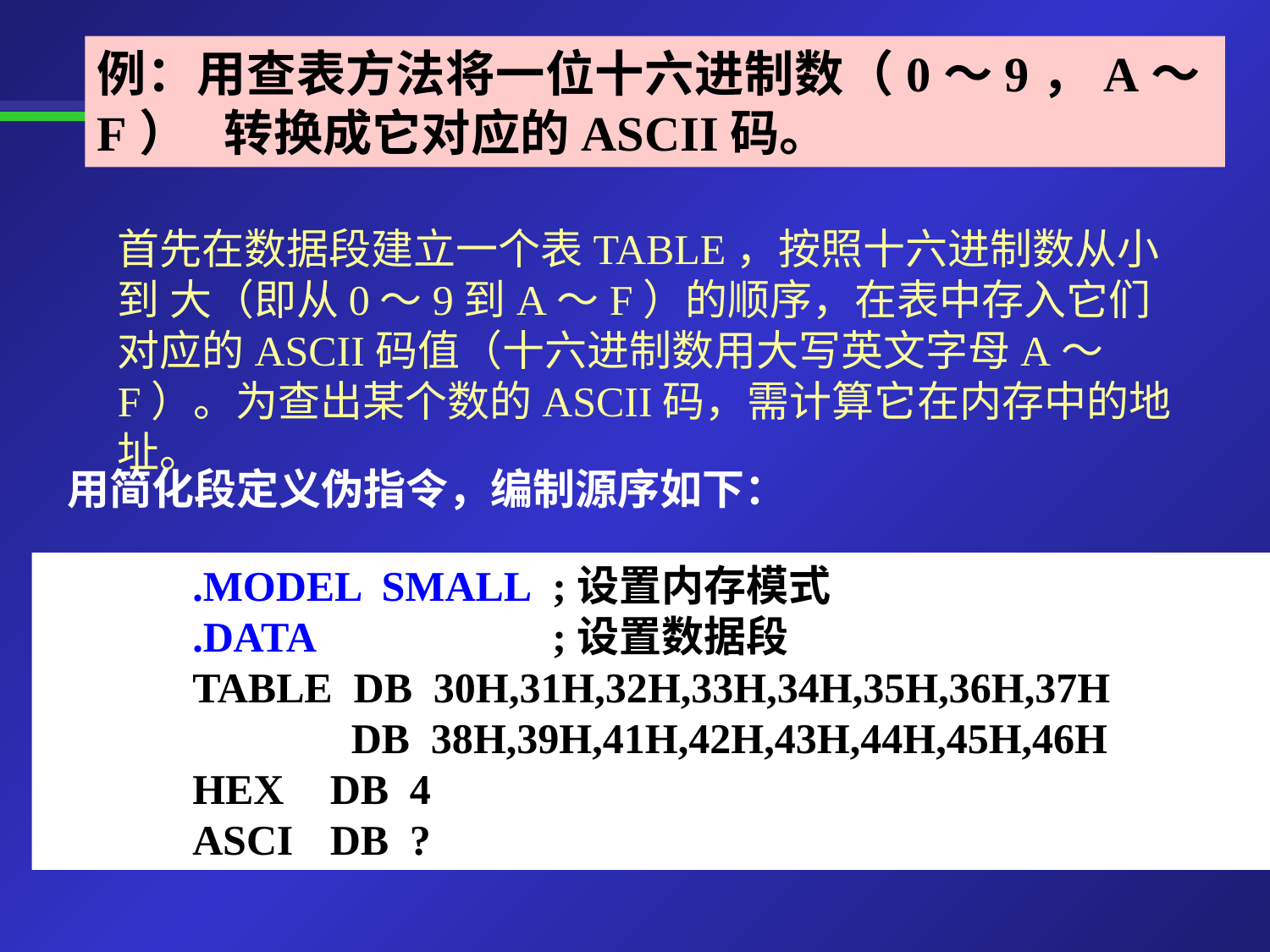

例：用查表方法将一位十六进制数（0～9，A～F） 	转换成它对应的ASCII码。
首先在数据段建立一个表TABLE，按照十六进制数从小到 大（即从0～9到A～F）的顺序，在表中存入它们对应的ASCII码值（十六进制数用大写英文字母A～F）。为查出某个数的ASCII码，需计算它在内存中的地址。
用简化段定义伪指令，编制源序如下：
.MODEL  SMALL	;设置内存模式
.DATA		;设置数据段
TABLE  DB  30H,31H,32H,33H,34H,35H,36H,37H
	     DB  38H,39H,41H,42H,43H,44H,45H,46H
HEX	   DB  4
ASCI	   DB  ?
8